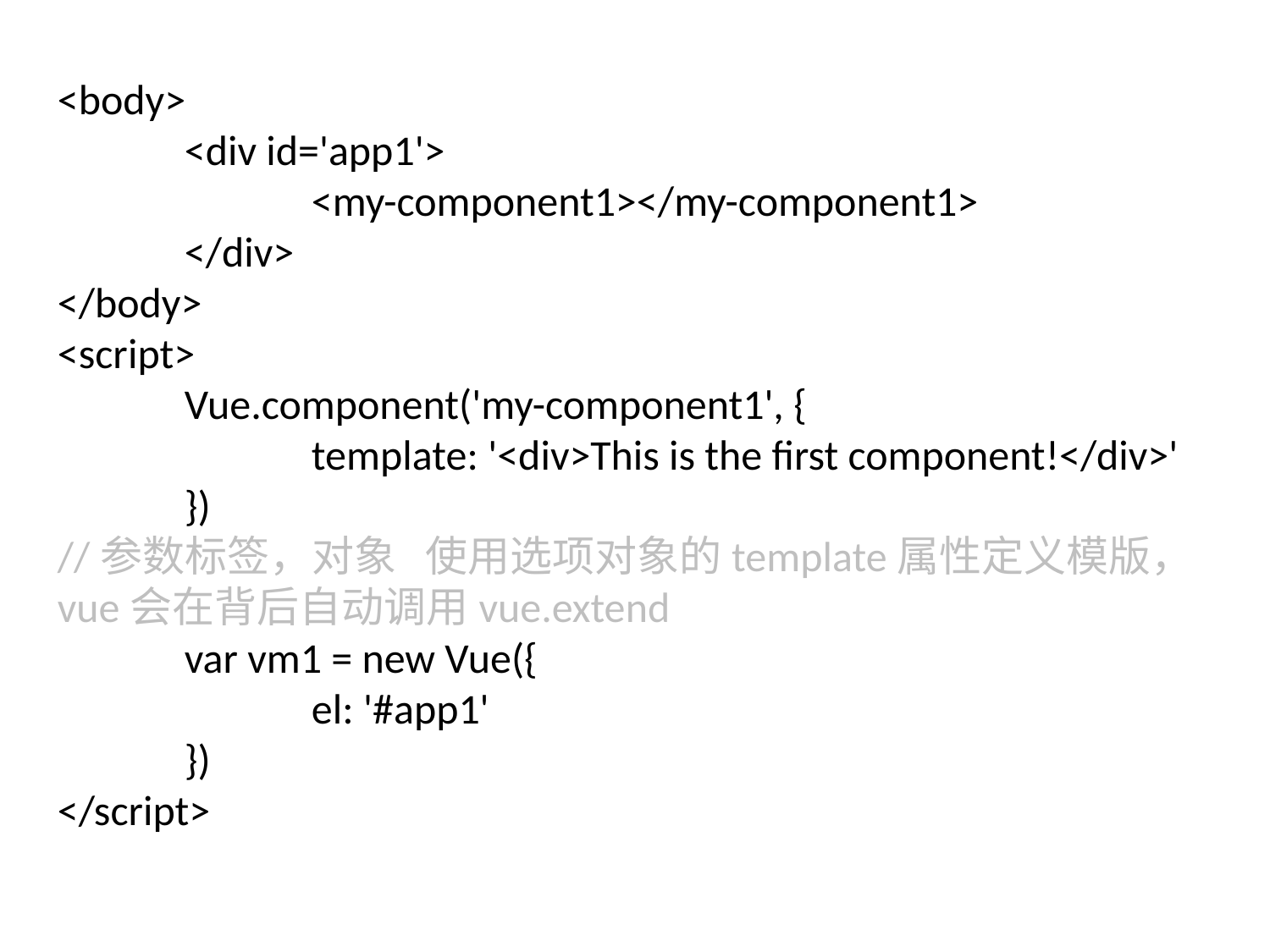

<body>
	<div id='app1'>
		<my-component1></my-component1>
	</div>
</body>
<script>
	Vue.component('my-component1', {
		template: '<div>This is the first component!</div>'
	})
//参数标签，对象   使用选项对象的template属性定义模版，vue会在背后自动调用vue.extend
	var vm1 = new Vue({
		el: '#app1'
	})
</script>